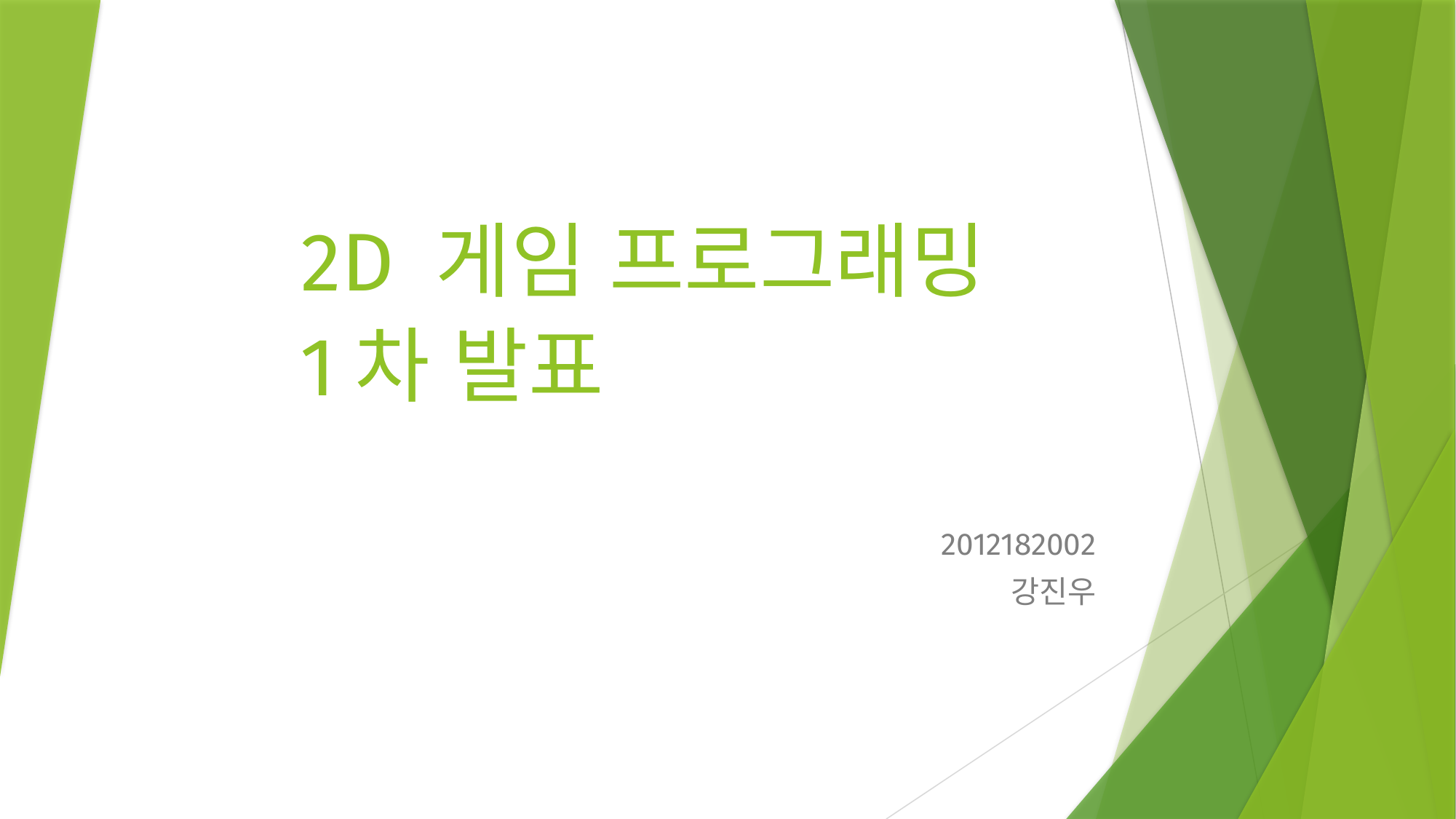

2D 게임 프로그래밍
# 1차 발표

2012182002
강진우